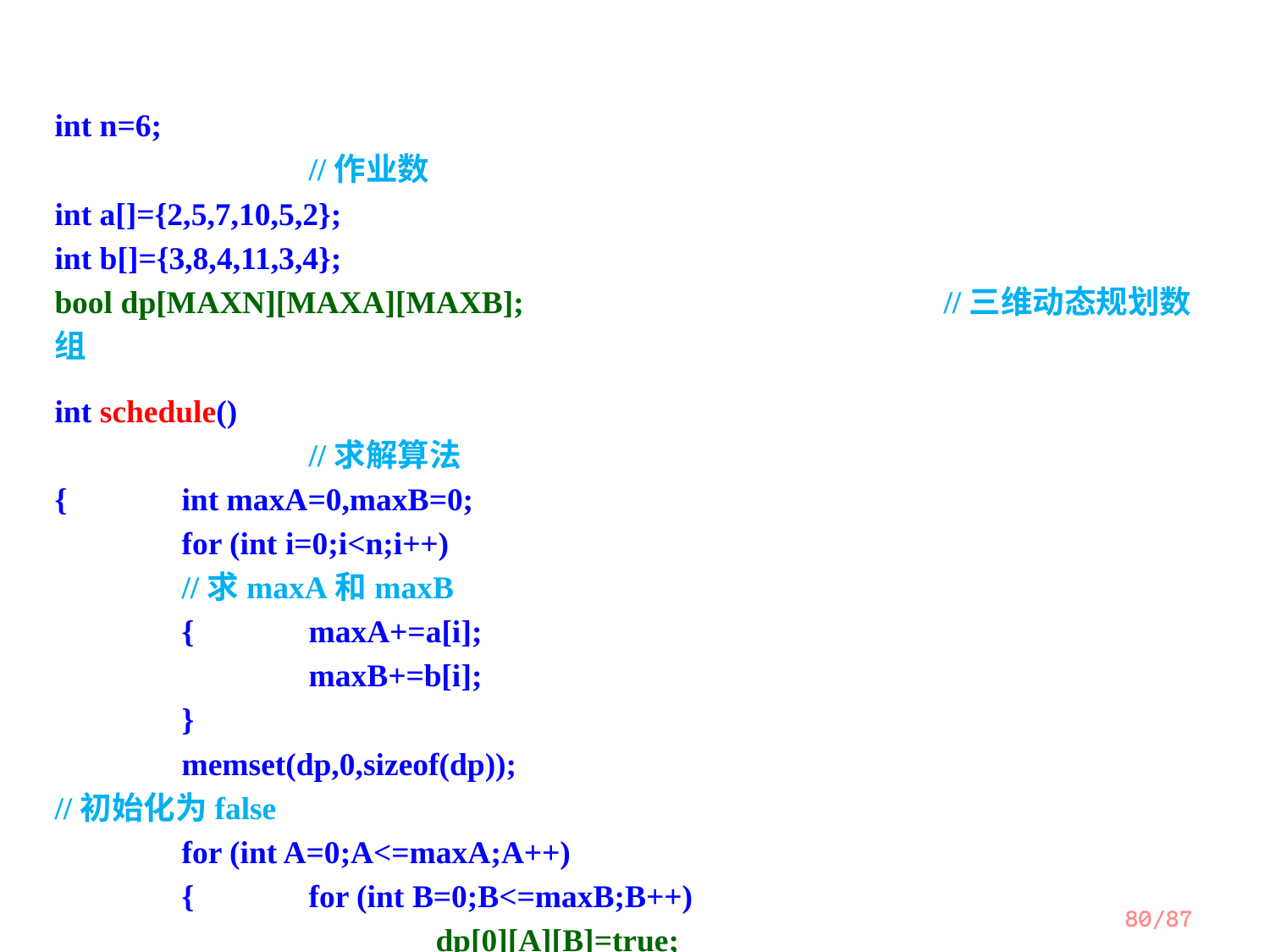

int n=6;											//作业数
int a[]={2,5,7,10,5,2};
int b[]={3,8,4,11,3,4};
bool dp[MAXN][MAXA][MAXB];				//三维动态规划数组
int schedule()										//求解算法
{	int maxA=0,maxB=0;
	for (int i=0;i<n;i++)							//求maxA和maxB
	{	maxA+=a[i];
		maxB+=b[i];
	}
	memset(dp,0,sizeof(dp));						//初始化为false
	for (int A=0;A<=maxA;A++)
	{	for (int B=0;B<=maxB;B++)
			dp[0][A][B]=true;						//k=0时一定有解
	}
80/87